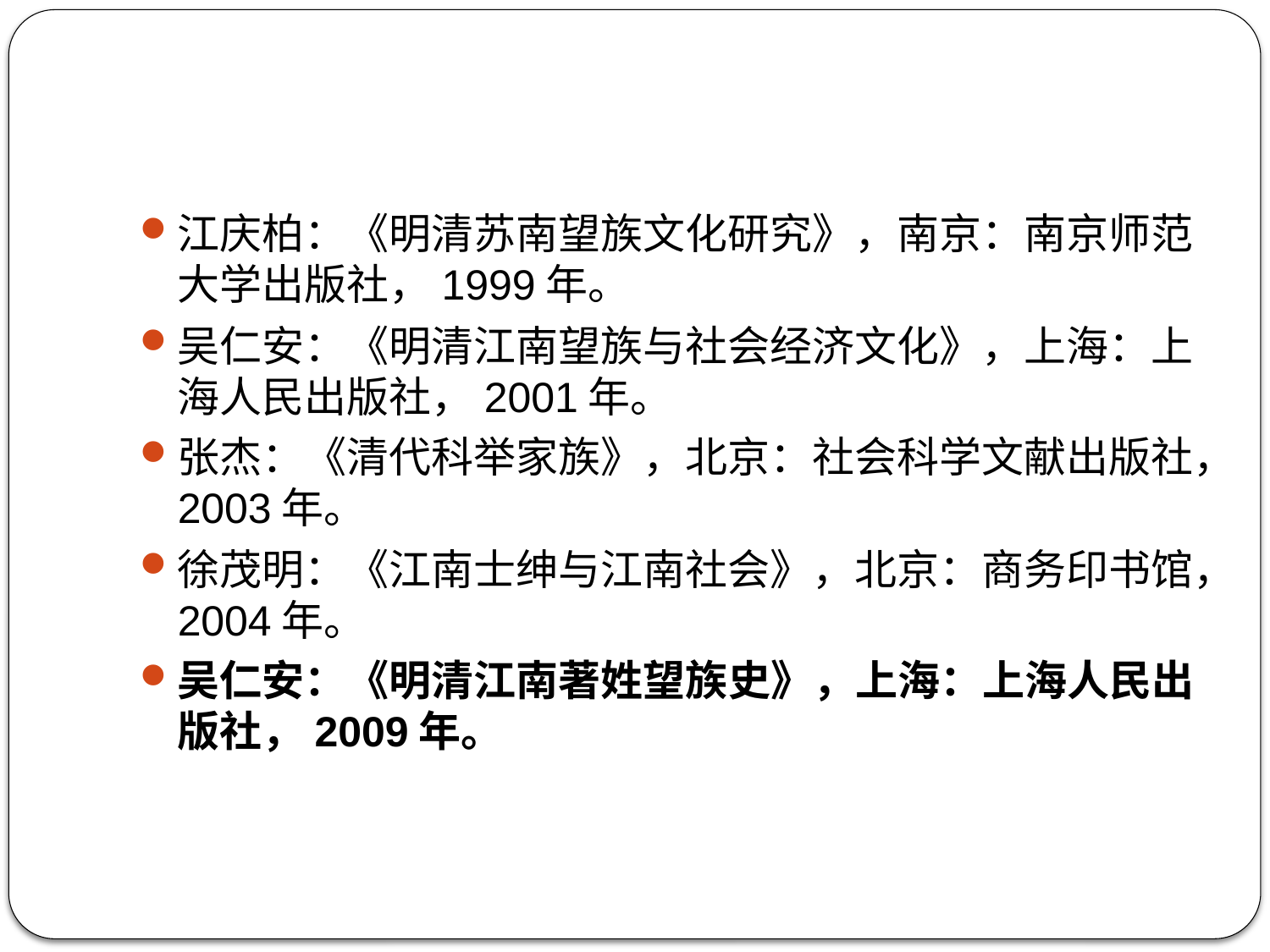

#
江庆柏：《明清苏南望族文化研究》，南京：南京师范大学出版社，1999年。
吴仁安：《明清江南望族与社会经济文化》，上海：上海人民出版社，2001年。
张杰：《清代科举家族》，北京：社会科学文献出版社，2003年。
徐茂明：《江南士绅与江南社会》，北京：商务印书馆，2004年。
吴仁安：《明清江南著姓望族史》，上海：上海人民出版社，2009年。